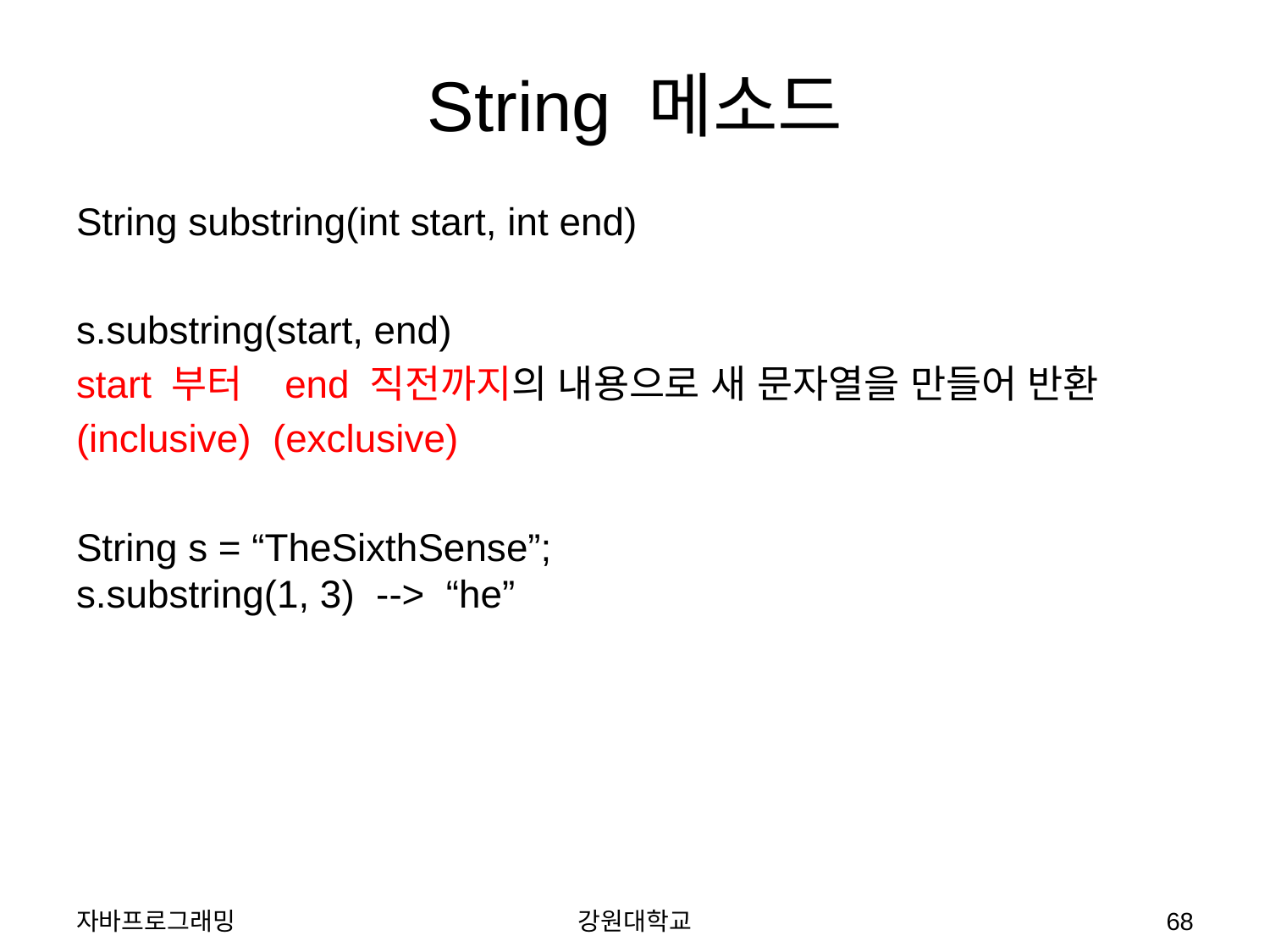

# String 메소드
String substring(int start, int end)

s.substring(start, end)
start 부터   end 직전까지의 내용으로 새 문자열을 만들어 반환
(inclusive)  (exclusive)

String s = “TheSixthSense”;
s.substring(1, 3)  -->  “he”

자바프로그래밍
강원대학교
68